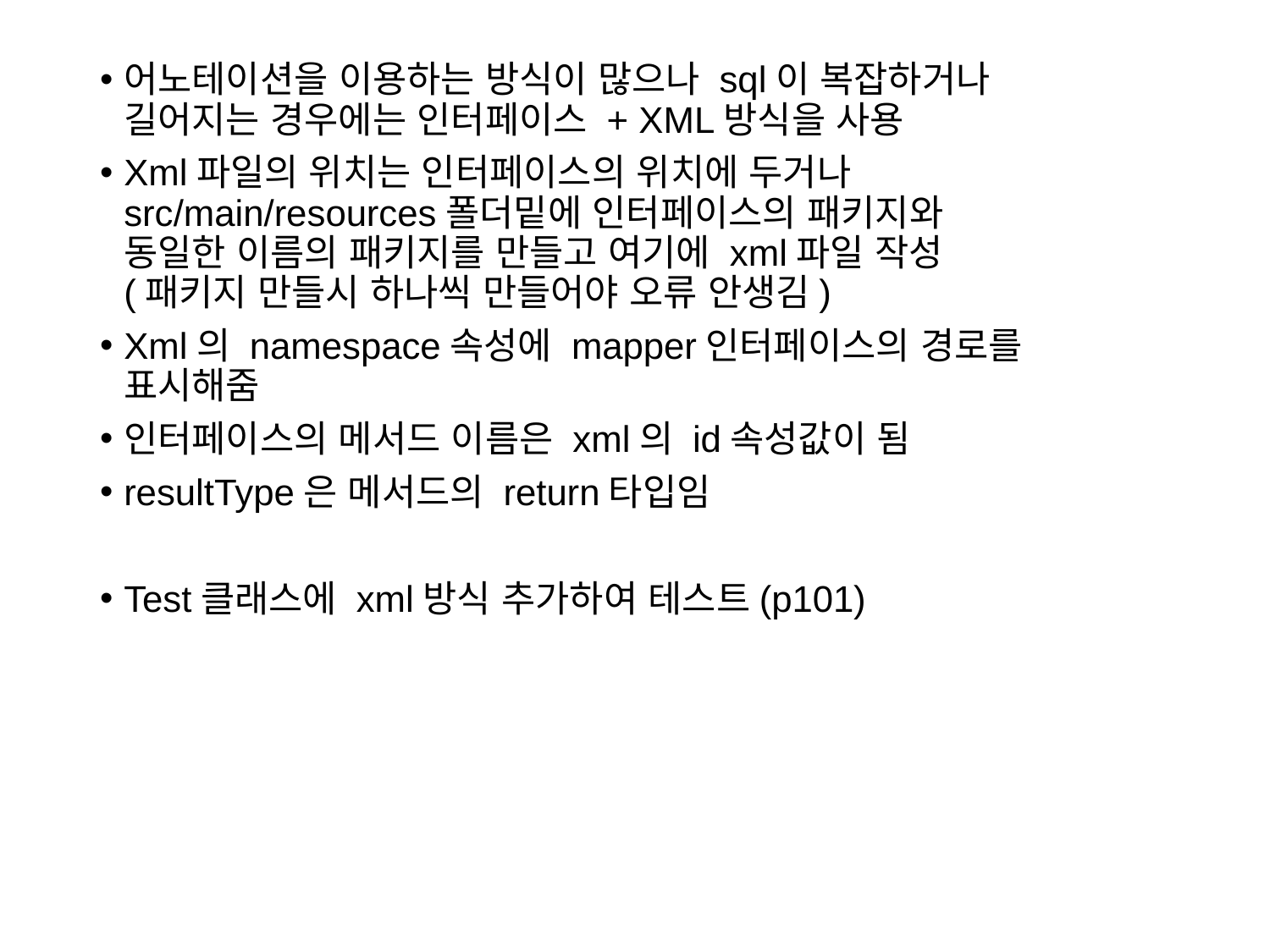

어노테이션을 이용하는 방식이 많으나 sql이 복잡하거나
길어지는 경우에는 인터페이스 + XML방식을 사용
Xml파일의 위치는 인터페이스의 위치에 두거나
src/main/resources폴더밑에 인터페이스의 패키지와
동일한 이름의 패키지를 만들고 여기에 xml파일 작성
(패키지 만들시 하나씩 만들어야 오류 안생김)
Xml의 namespace속성에 mapper인터페이스의 경로를
표시해줌
인터페이스의 메서드 이름은 xml의 id속성값이 됨
resultType은 메서드의 return타입임

Test클래스에 xml방식 추가하여 테스트(p101)